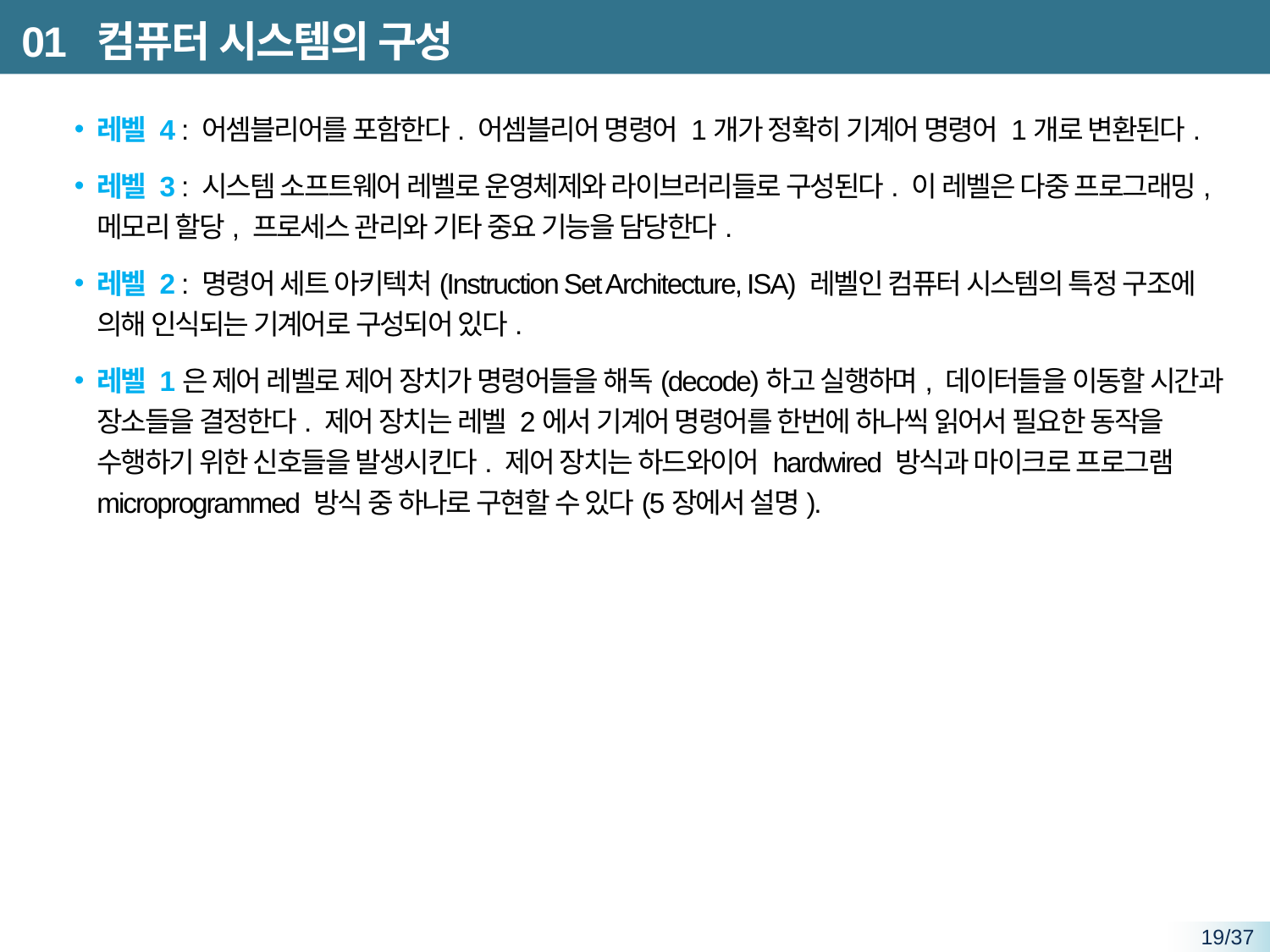

# 01  컴퓨터 시스템의 구성
레벨 4 : 어셈블리어를 포함한다. 어셈블리어 명령어 1개가 정확히 기계어 명령어 1개로 변환된다.
레벨 3 : 시스템 소프트웨어 레벨로 운영체제와 라이브러리들로 구성된다. 이 레벨은 다중 프로그래밍, 메모리 할당, 프로세스 관리와 기타 중요 기능을 담당한다.
레벨 2 : 명령어 세트 아키텍처(Instruction Set Architecture, ISA) 레벨인 컴퓨터 시스템의 특정 구조에 의해 인식되는 기계어로 구성되어 있다.
레벨 1은 제어 레벨로 제어 장치가 명령어들을 해독(decode)하고 실행하며, 데이터들을 이동할 시간과 장소들을 결정한다. 제어 장치는 레벨 2에서 기계어 명령어를 한번에 하나씩 읽어서 필요한 동작을 수행하기 위한 신호들을 발생시킨다. 제어 장치는 하드와이어 hardwired 방식과 마이크로 프로그램 microprogrammed 방식 중 하나로 구현할 수 있다(5장에서 설명).